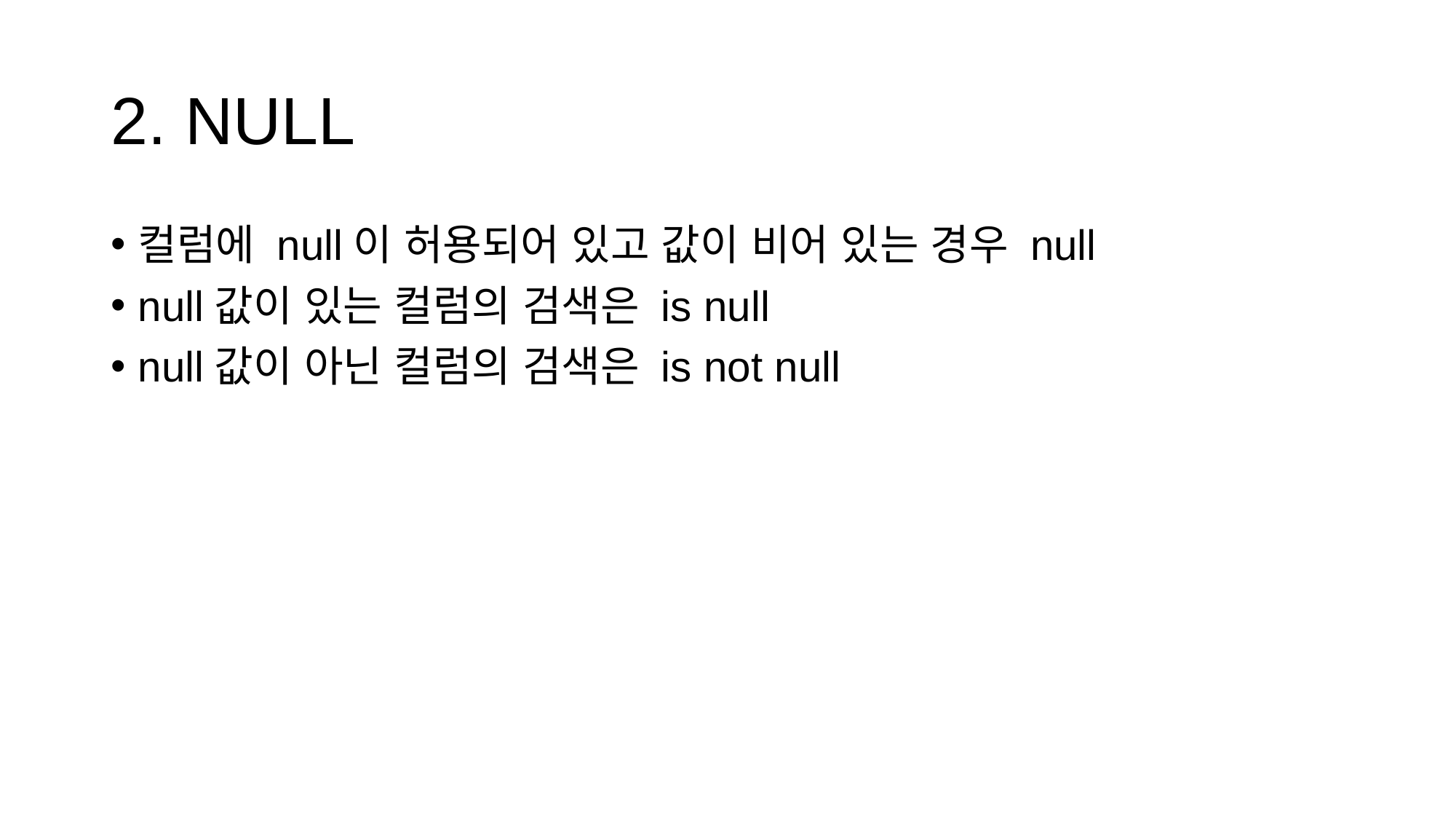

# 2. NULL
컬럼에 null이 허용되어 있고 값이 비어 있는 경우 null
null값이 있는 컬럼의 검색은 is null
null값이 아닌 컬럼의 검색은 is not null